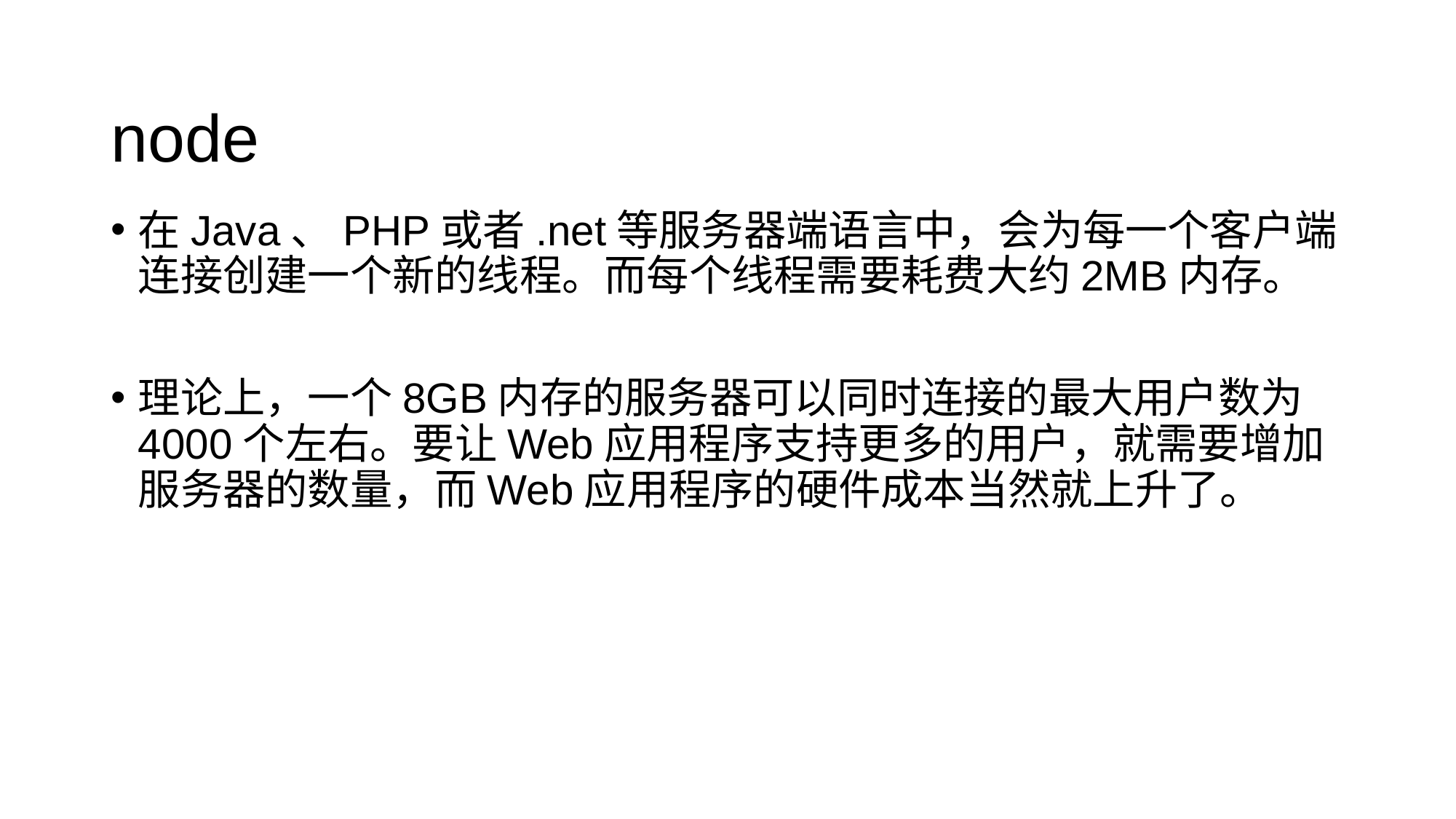

# node
在Java、PHP或者.net等服务器端语言中，会为每一个客户端连接创建一个新的线程。而每个线程需要耗费大约2MB内存。

理论上，一个8GB内存的服务器可以同时连接的最大用户数为4000个左右。要让Web应用程序支持更多的用户，就需要增加服务器的数量，而Web应用程序的硬件成本当然就上升了。